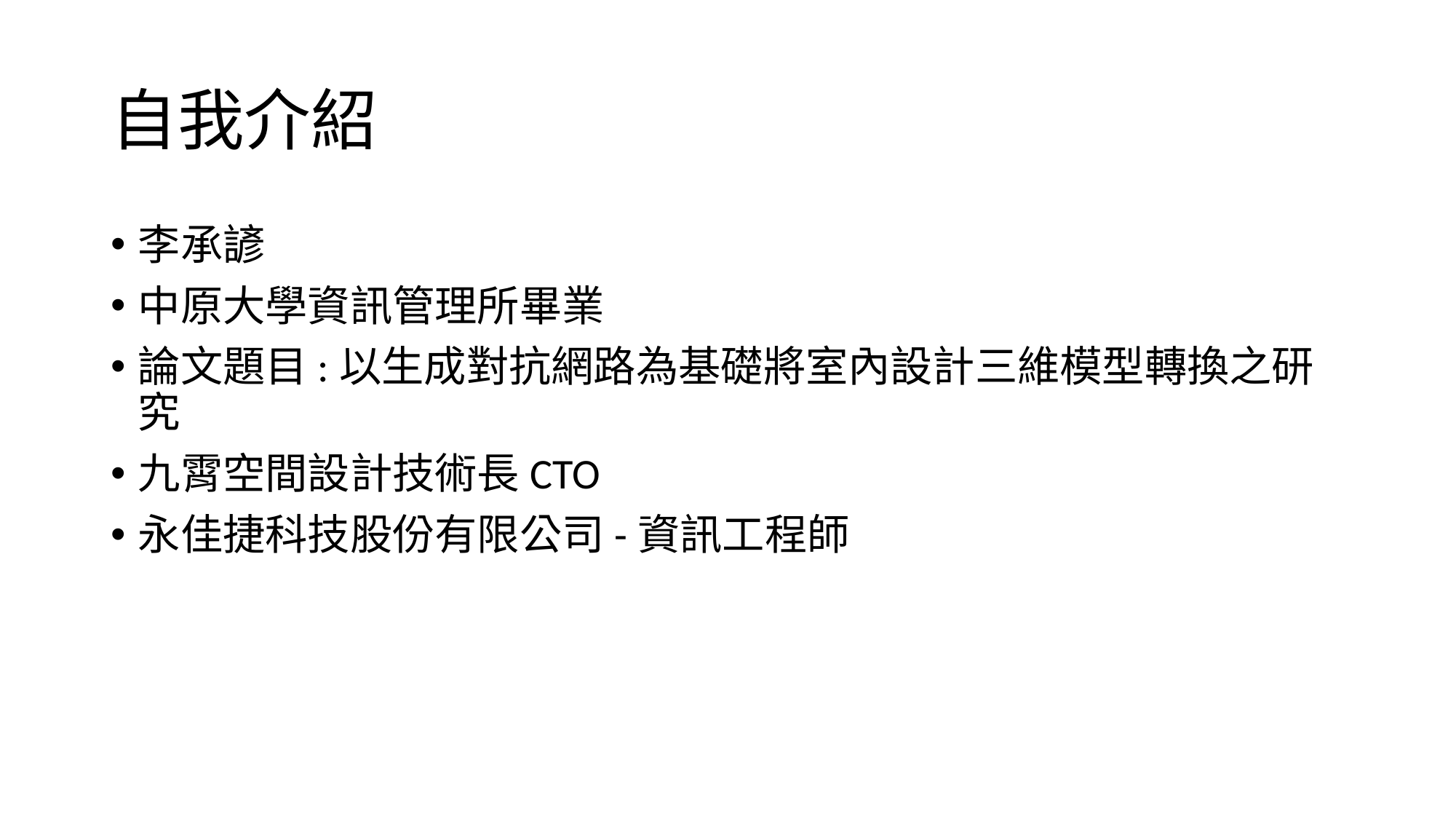

# 自我介紹
李承諺
中原大學資訊管理所畢業
論文題目:以生成對抗網路為基礎將室內設計三維模型轉換之研究
九霄空間設計技術長CTO
永佳捷科技股份有限公司-資訊工程師